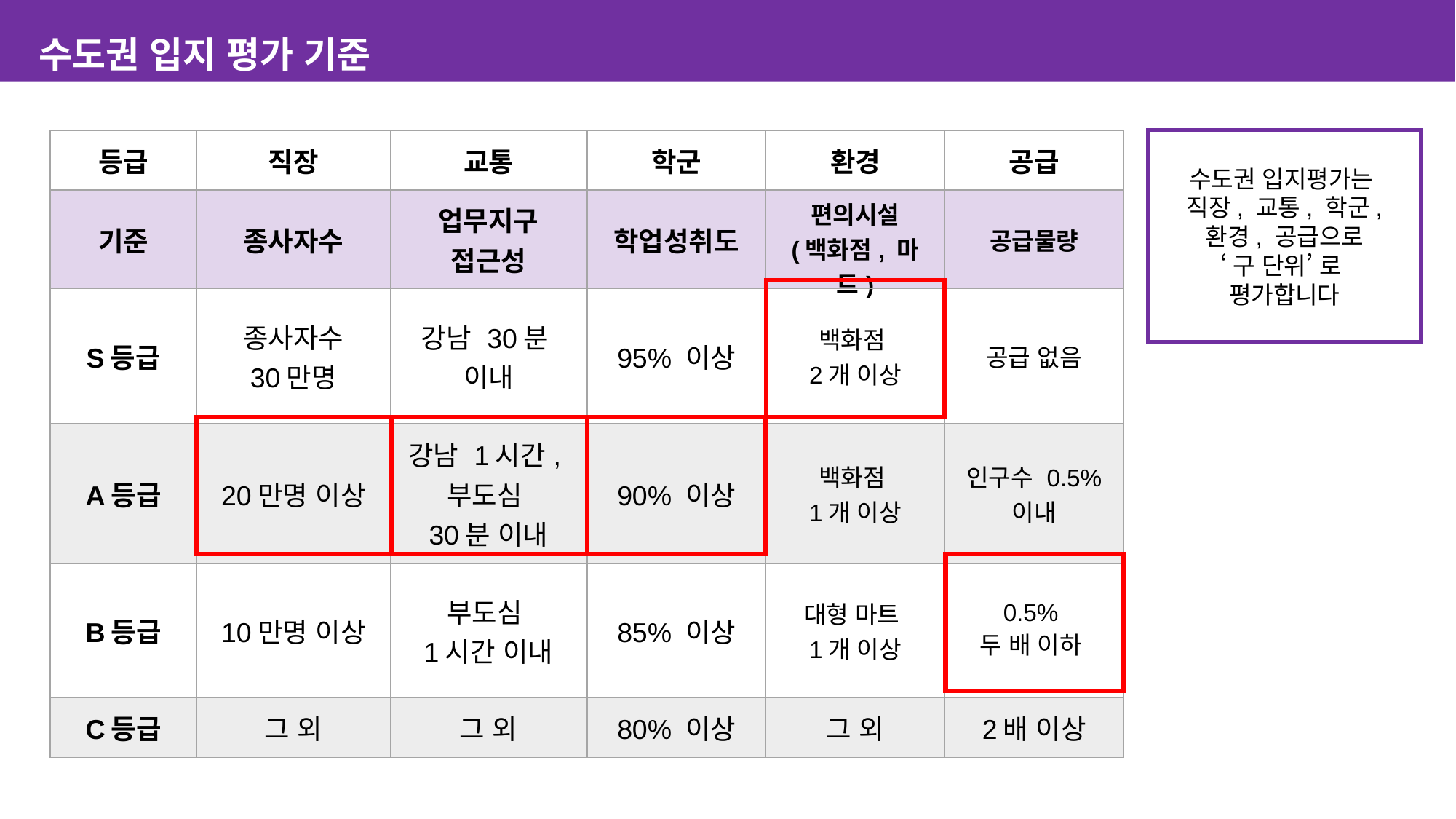

수도권 입지 평가 기준
| 등급 | 직장 | 교통 | 학군 | 환경 | 공급 |
| --- | --- | --- | --- | --- | --- |
| 기준 | 종사자수 | 업무지구 접근성 | 학업성취도 | 편의시설 (백화점, 마트) | 공급물량 |
| S등급 | 종사자수 30만명 | 강남 30분 이내 | 95% 이상 | 백화점 2개 이상 | 공급 없음 |
| A등급 | 20만명 이상 | 강남 1시간, 부도심 30분 이내 | 90% 이상 | 백화점 1개 이상 | 인구수 0.5% 이내 |
| B등급 | 10만명 이상 | 부도심 1시간 이내 | 85% 이상 | 대형 마트 1개 이상 | 0.5% 두 배 이하 |
| C등급 | 그 외 | 그 외 | 80% 이상 | 그 외 | 2배 이상 |
수도권 입지평가는
직장, 교통, 학군,
환경, 공급으로
‘구 단위’ 로
평가합니다